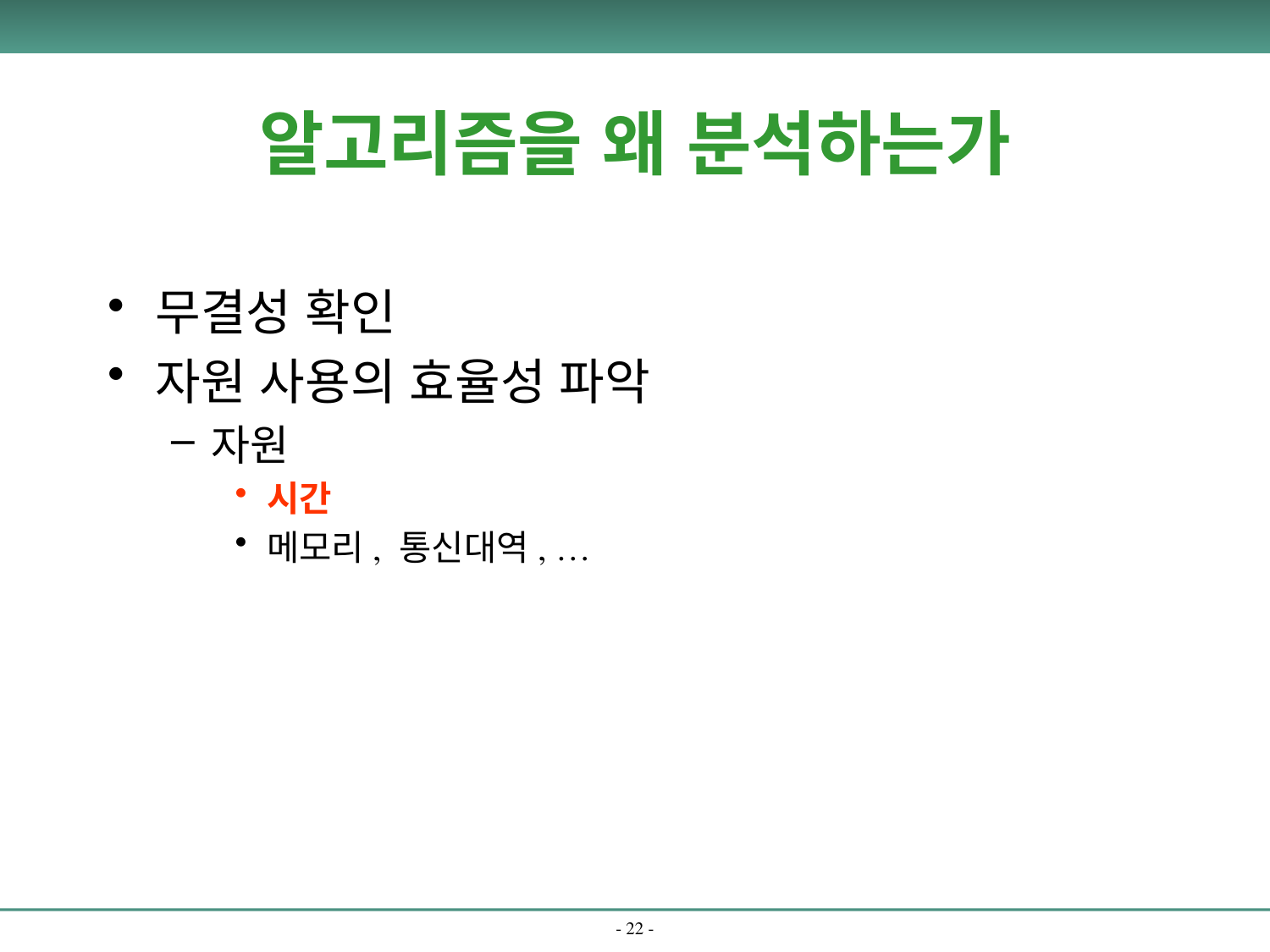

# 알고리즘을 왜 분석하는가
무결성 확인
자원 사용의 효율성 파악
자원
시간
메모리, 통신대역, …